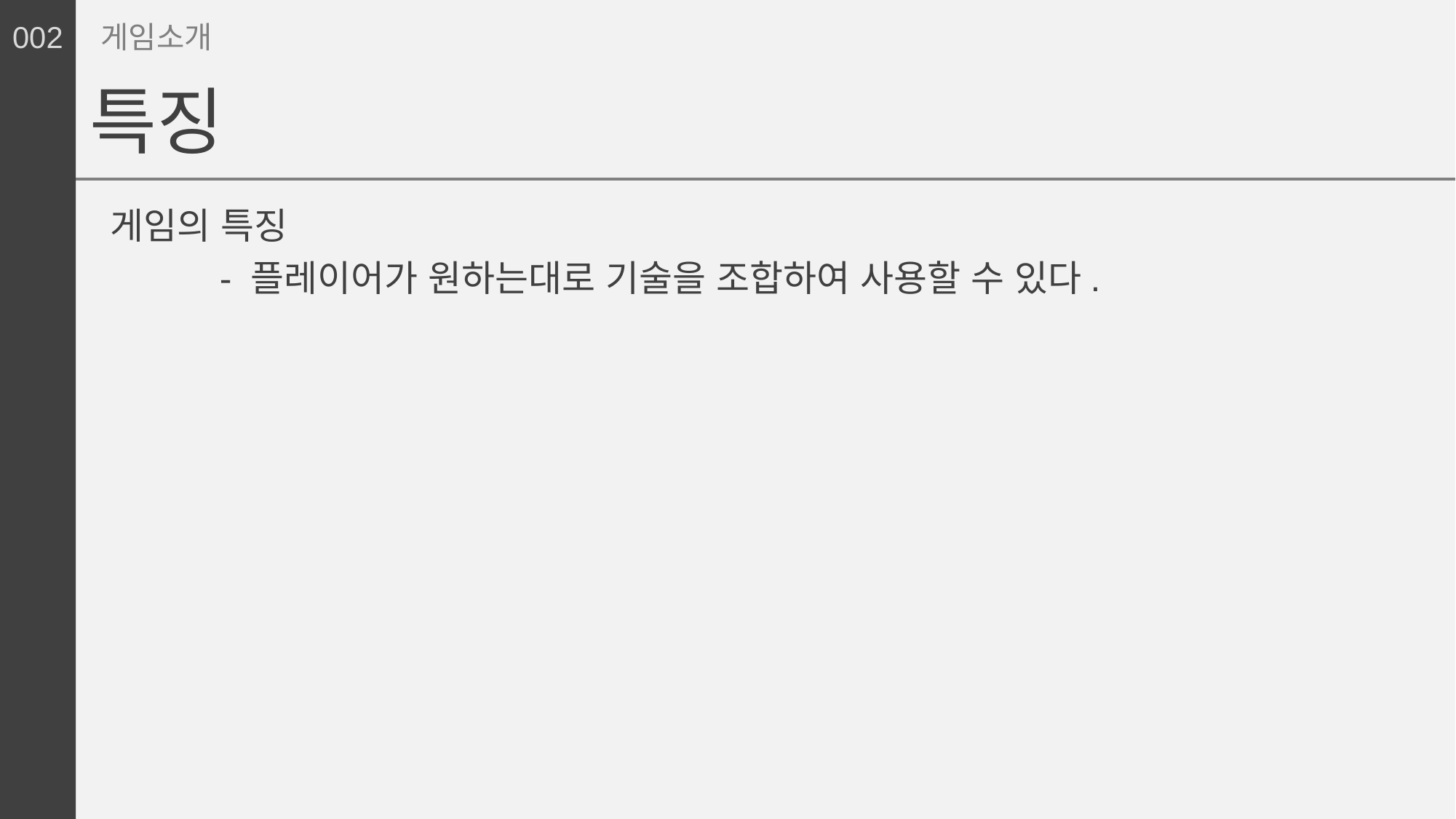

002
게임소개
특징
게임의 특징
	- 플레이어가 원하는대로 기술을 조합하여 사용할 수 있다.